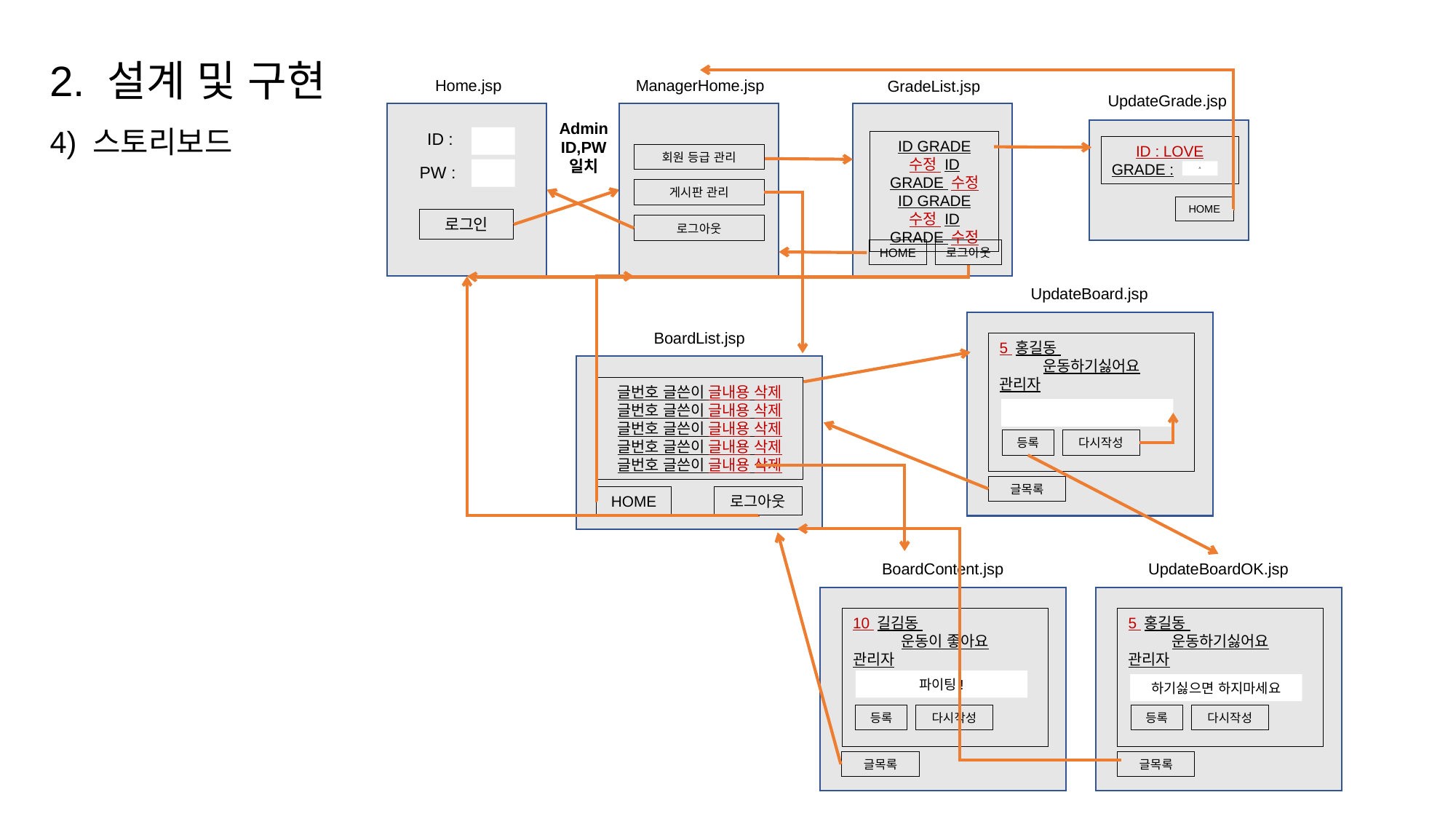

2. 설계 및 구현
4) 스토리보드
Home.jsp

로그인
ID :

PW :

ManagerHome.jsp
GradeList.jsp

HOME
로그아웃
UpdateGrade.jsp

ID : LOVE
GRADE :
A
HOME
`
회원 등급 관리
게시판 관리
로그아웃
Admin ID,PW 일치
ID GRADE 수정 ID GRADE 수정 ID GRADE 수정 ID GRADE 수정
UpdateBoard.jsp

5 홍길동
운동하기싫어요
관리자

등록
다시작성
글목록

BoardList.jsp

글번호 글쓴이 글내용 삭제
글번호 글쓴이 글내용 삭제
글번호 글쓴이 글내용 삭제
글번호 글쓴이 글내용 삭제 글번호 글쓴이 글내용 삭제
HOME
로그아웃
BoardContent.jsp

10 길김동
운동이 좋아요
관리자

파이팅!
등록
다시작성
글목록
UpdateBoardOK.jsp

5 홍길동
운동하기싫어요
관리자

등록
다시작성
글목록

하기싫으면 하지마세요